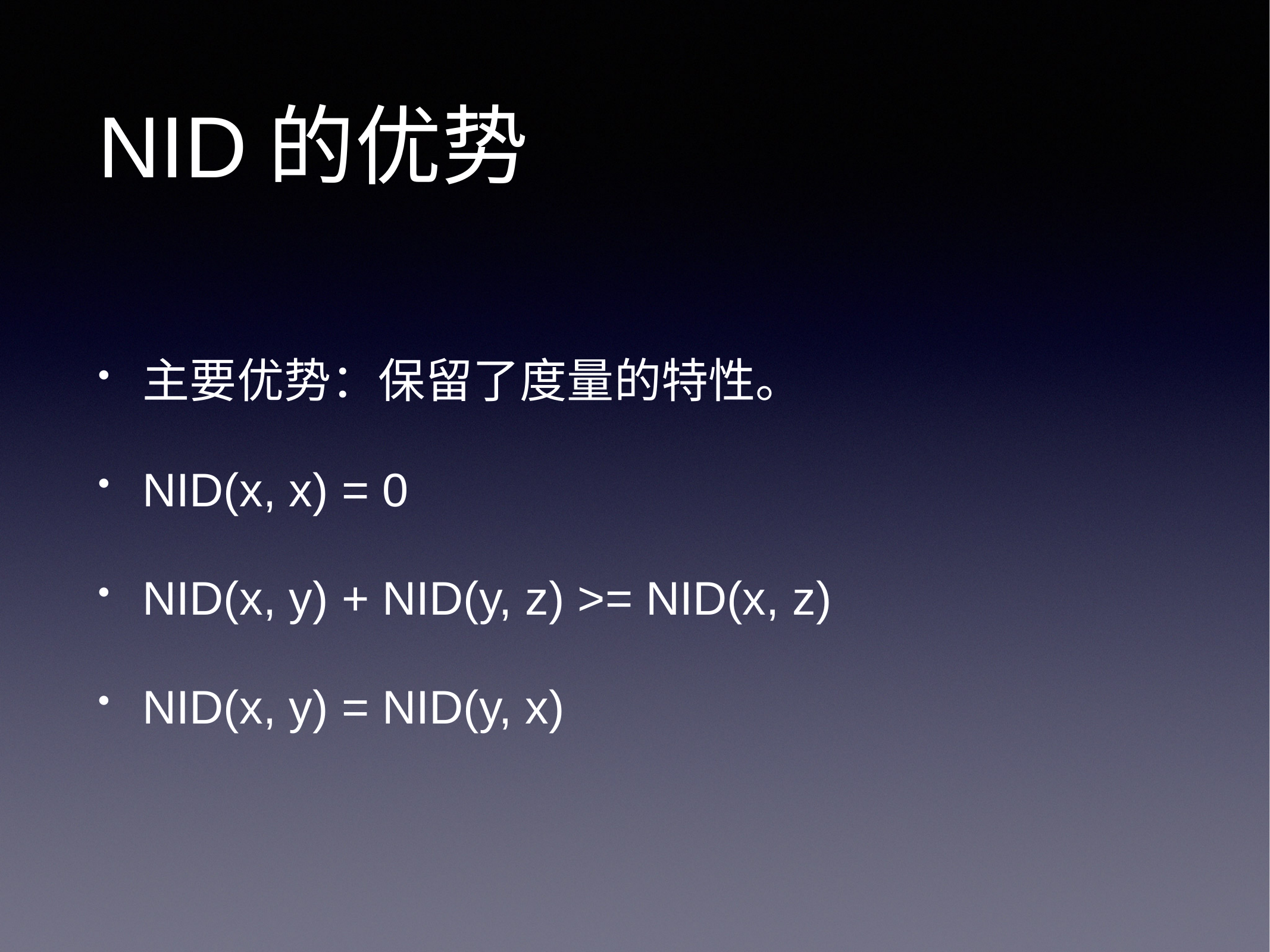

# NID的优势
主要优势：保留了度量的特性。
NID(x, x) = 0
NID(x, y) + NID(y, z) >= NID(x, z)
NID(x, y) = NID(y, x)